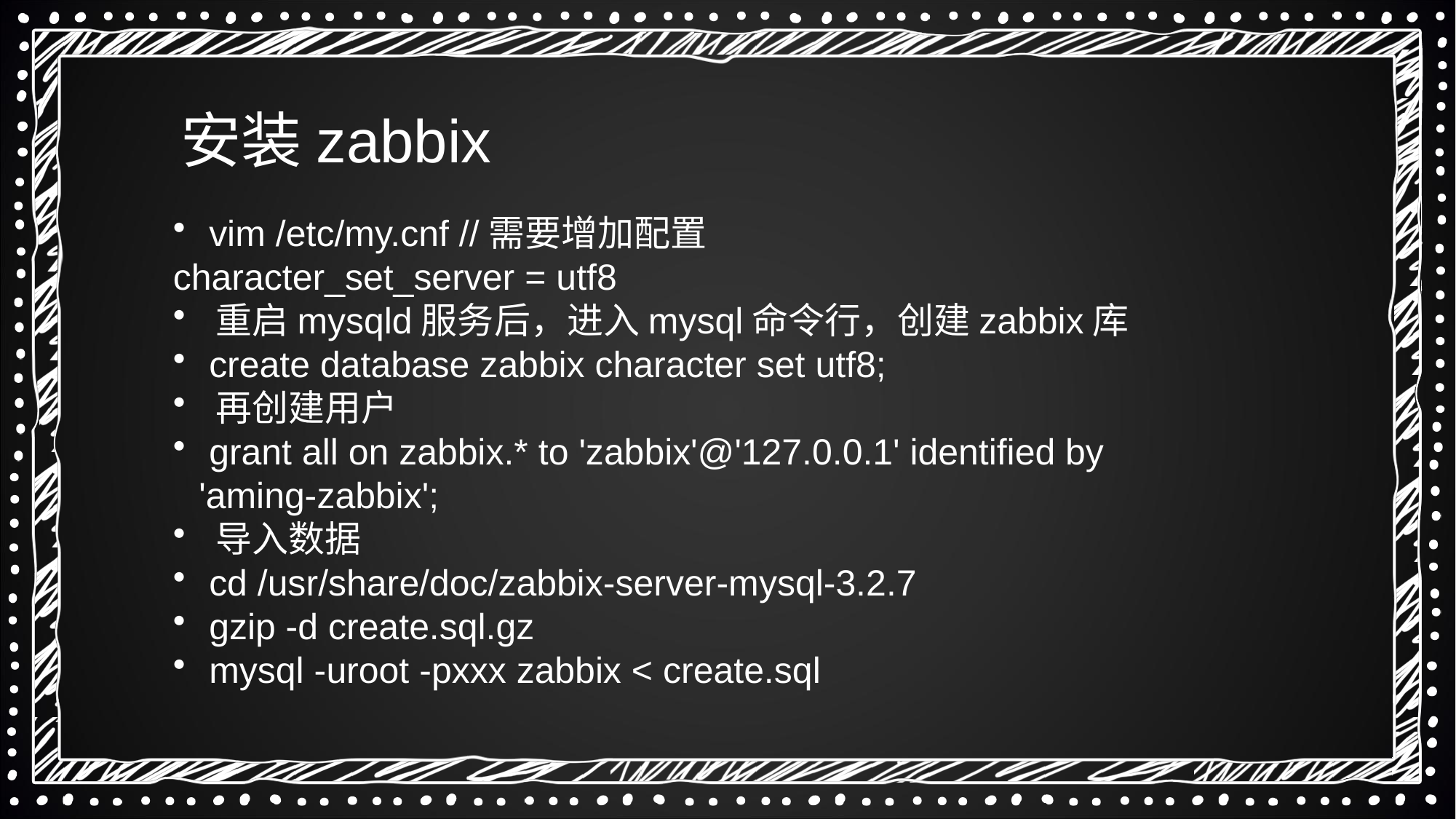

安装zabbix
 vim /etc/my.cnf //需要增加配置
character_set_server = utf8
 重启mysqld服务后，进入mysql命令行，创建zabbix库
 create database zabbix character set utf8;
 再创建用户
 grant all on zabbix.* to 'zabbix'@'127.0.0.1' identified by 'aming-zabbix';
 导入数据
 cd /usr/share/doc/zabbix-server-mysql-3.2.7
 gzip -d create.sql.gz
 mysql -uroot -pxxx zabbix < create.sql